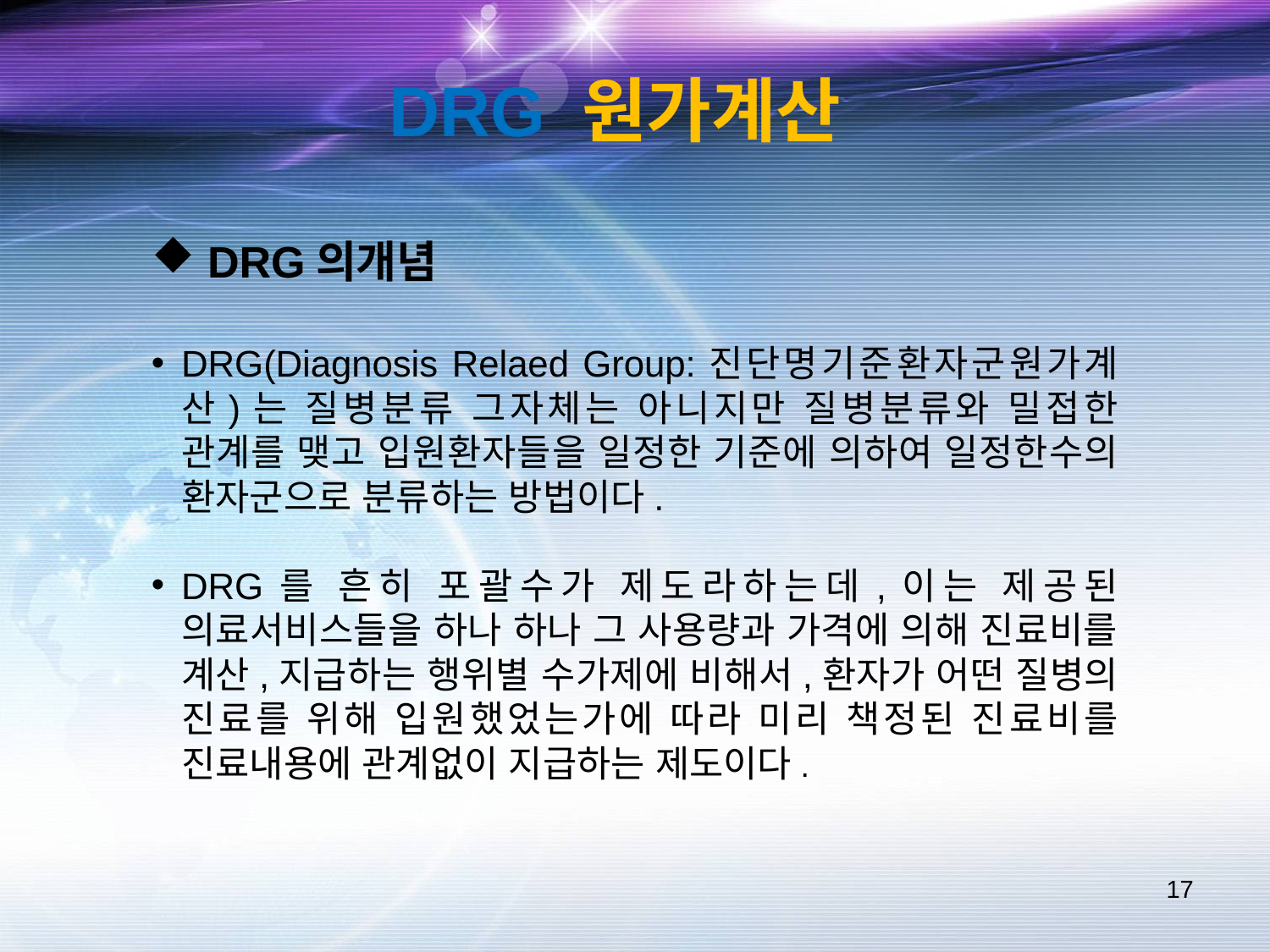

DRG 원가계산
 DRG의개념

DRG(Diagnosis Relaed Group:진단명기준환자군원가계산)는 질병분류 그자체는 아니지만 질병분류와 밀접한 관계를 맺고 입원환자들을 일정한 기준에 의하여 일정한수의 환자군으로 분류하는 방법이다.

DRG를 흔히 포괄수가 제도라하는데,이는 제공된 의료서비스들을 하나 하나 그 사용량과 가격에 의해 진료비를 계산,지급하는 행위별 수가제에 비해서,환자가 어떤 질병의 진료를 위해 입원했었는가에 따라 미리 책정된 진료비를 진료내용에 관계없이 지급하는 제도이다.
17